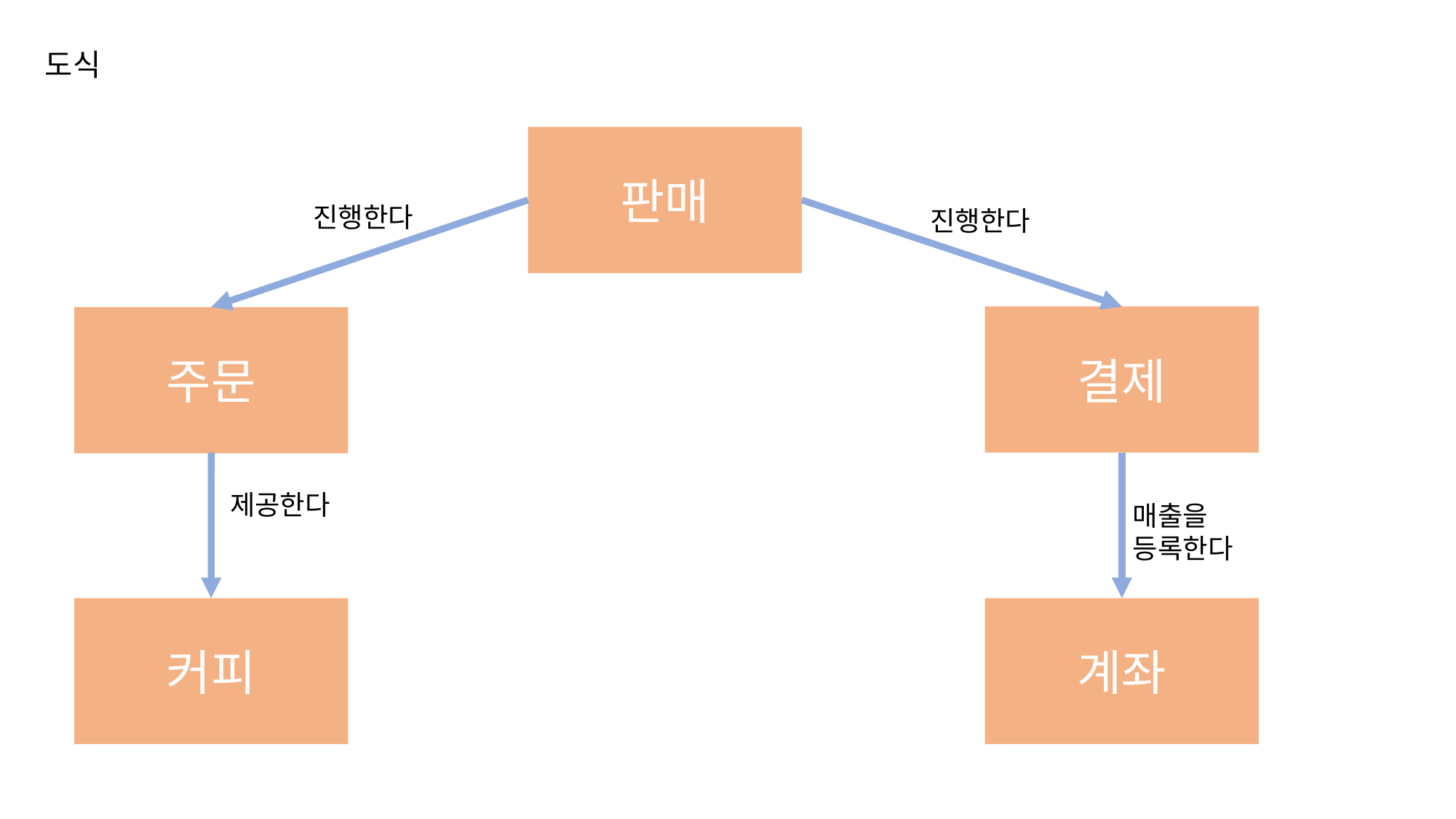

도식
판매
진행한다
진행한다
결제
주문
제공한다
매출을
등록한다
커피
계좌